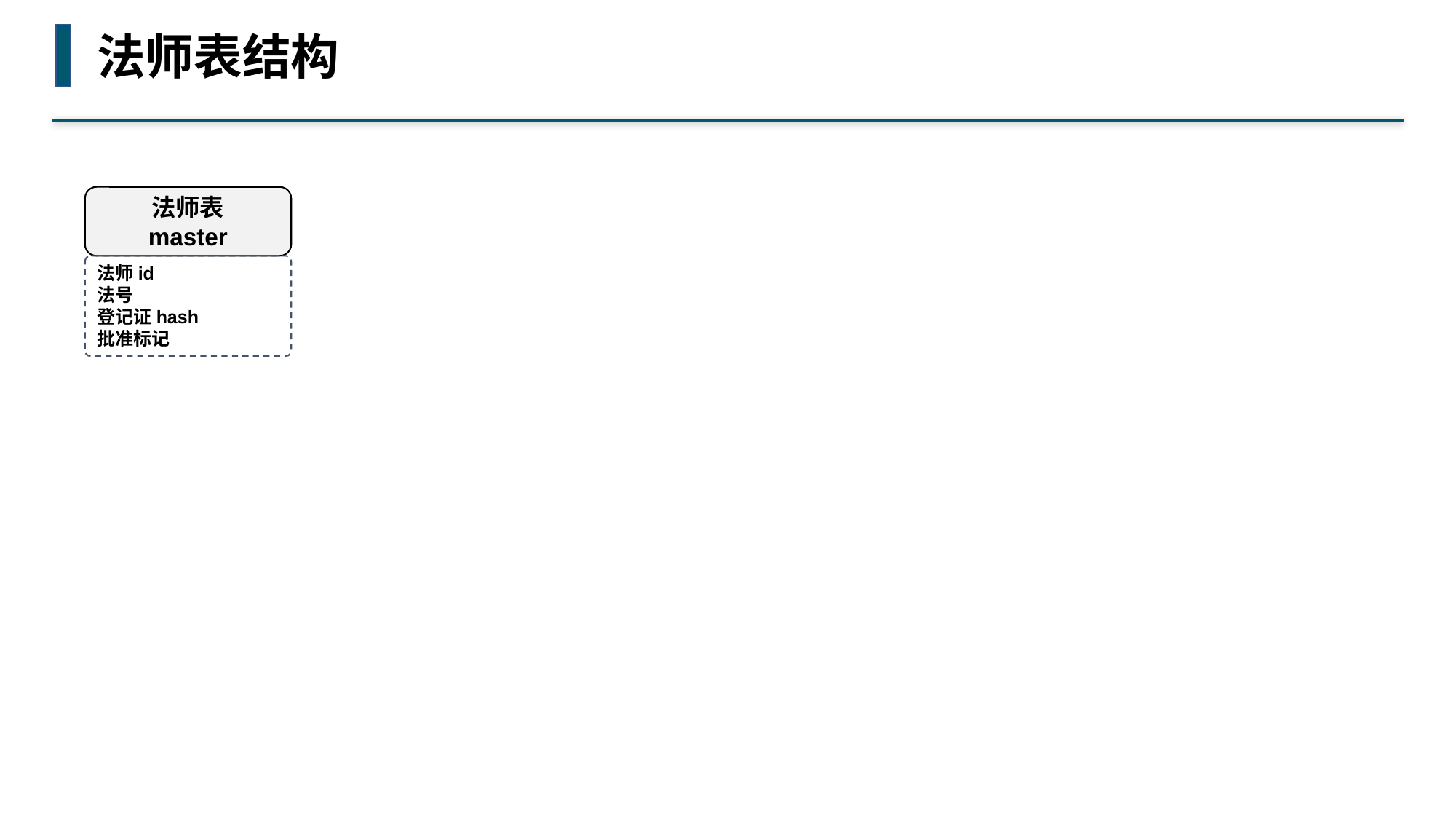

法师表结构

法师表
master
法师id
法号
登记证hash
批准标记